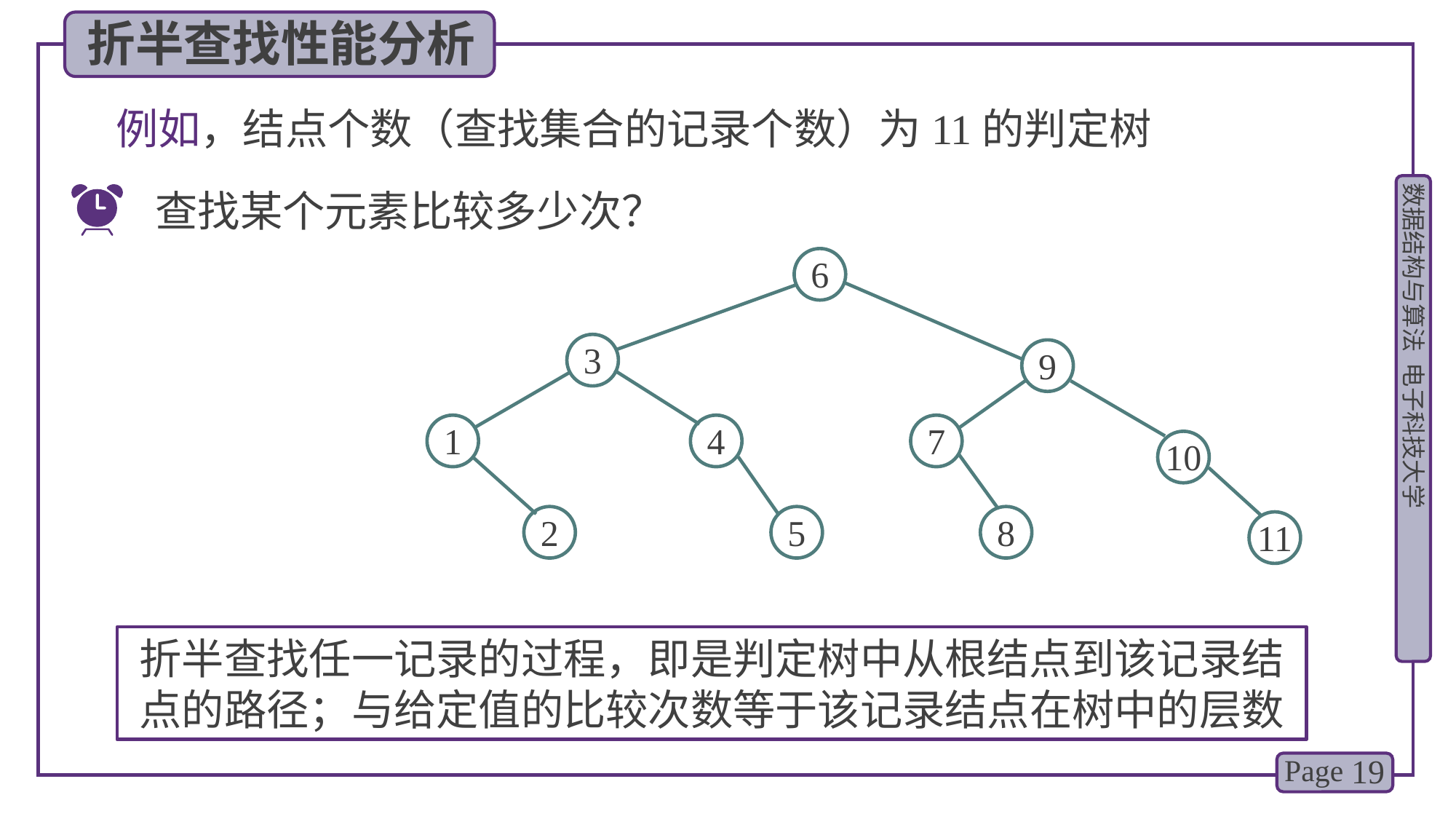

折半查找性能分析

例如，结点个数（查找集合的记录个数）为11的判定树
查找某个元素比较多少次？

6

3
9

1
4
7
10

2
5
8
11
折半查找任一记录的过程，即是判定树中从根结点到该记录结点的路径；与给定值的比较次数等于该记录结点在树中的层数